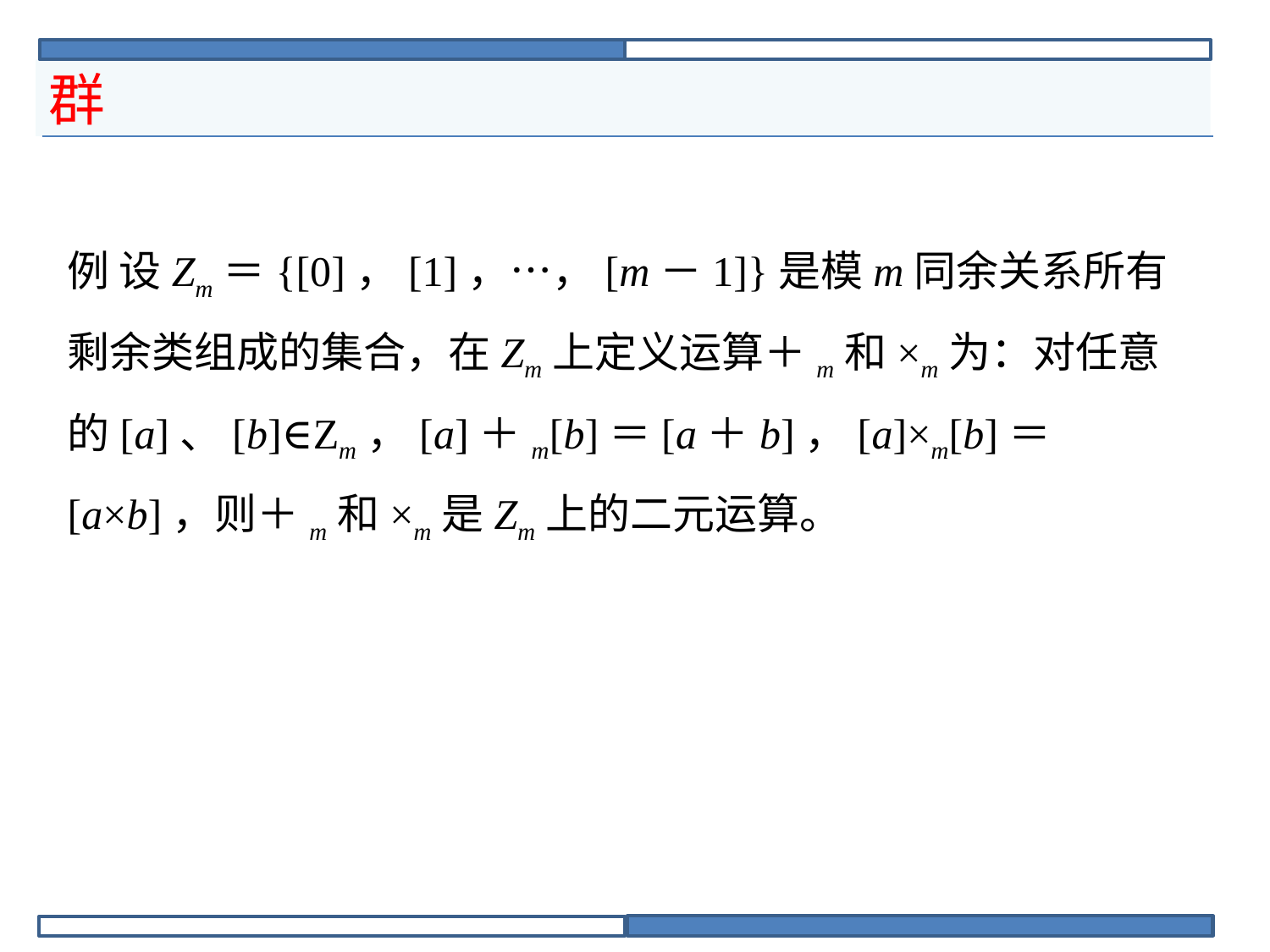

# 群
例 设Zm＝{[0]，[1]，…，[m－1]}是模m同余关系所有剩余类组成的集合，在Zm上定义运算＋m和×m为：对任意的[a]、[b]∈Zm，[a]＋m[b]＝[a＋b]，[a]×m[b]＝[a×b]，则＋m和×m是Zm上的二元运算。